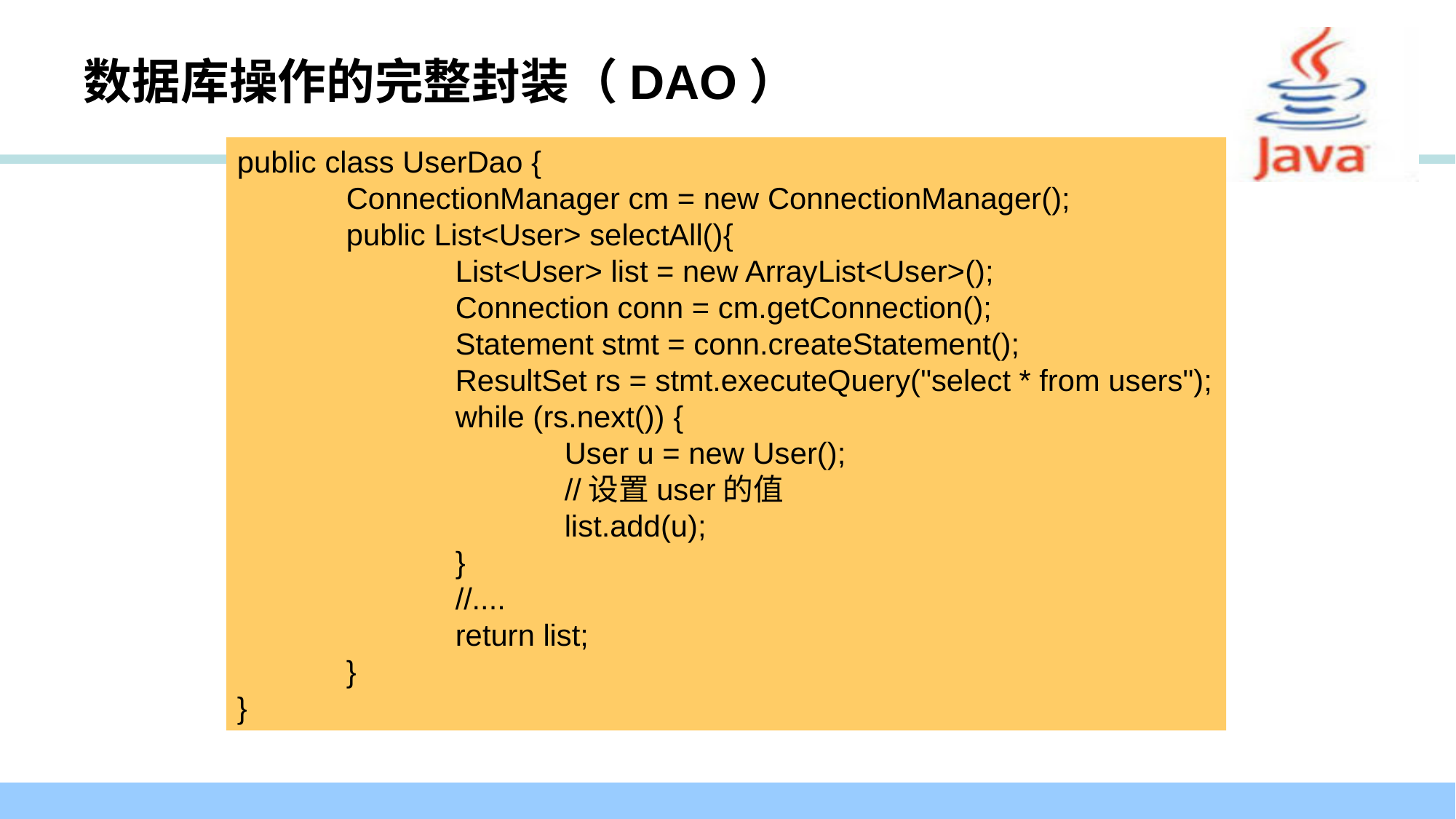

# 数据库操作的完整封装（DAO）
public class UserDao {
	ConnectionManager cm = new ConnectionManager();
	public List<User> selectAll(){
		List<User> list = new ArrayList<User>();
		Connection conn = cm.getConnection();
		Statement stmt = conn.createStatement();
		ResultSet rs = stmt.executeQuery("select * from users");
		while (rs.next()) {
			User u = new User();
			//设置user的值
			list.add(u);
		}
		//....
		return list;
	}
}